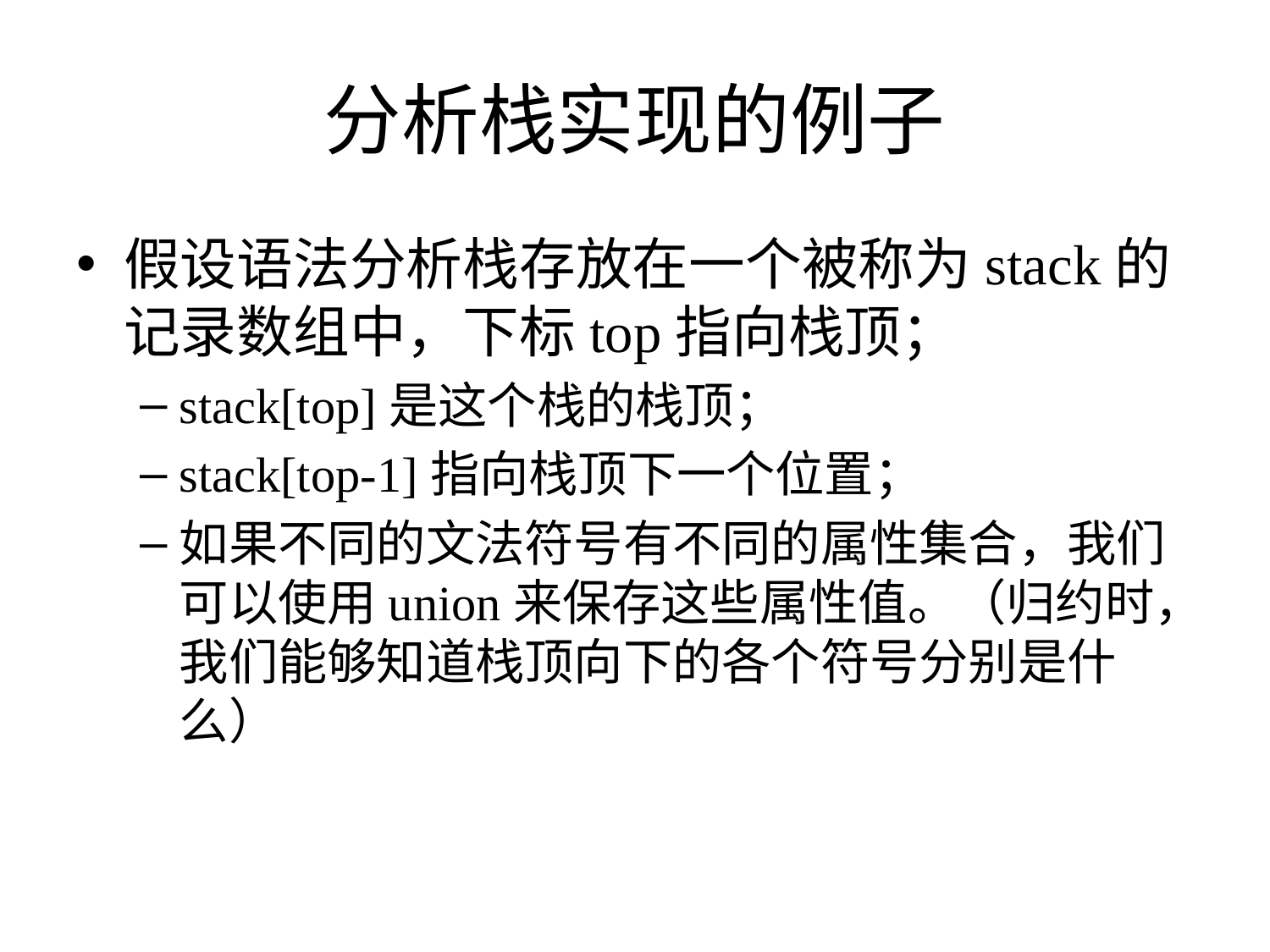

# 分析栈实现的例子
假设语法分析栈存放在一个被称为stack的记录数组中，下标top指向栈顶；
stack[top]是这个栈的栈顶；
stack[top-1]指向栈顶下一个位置；
如果不同的文法符号有不同的属性集合，我们可以使用union来保存这些属性值。（归约时，我们能够知道栈顶向下的各个符号分别是什么）